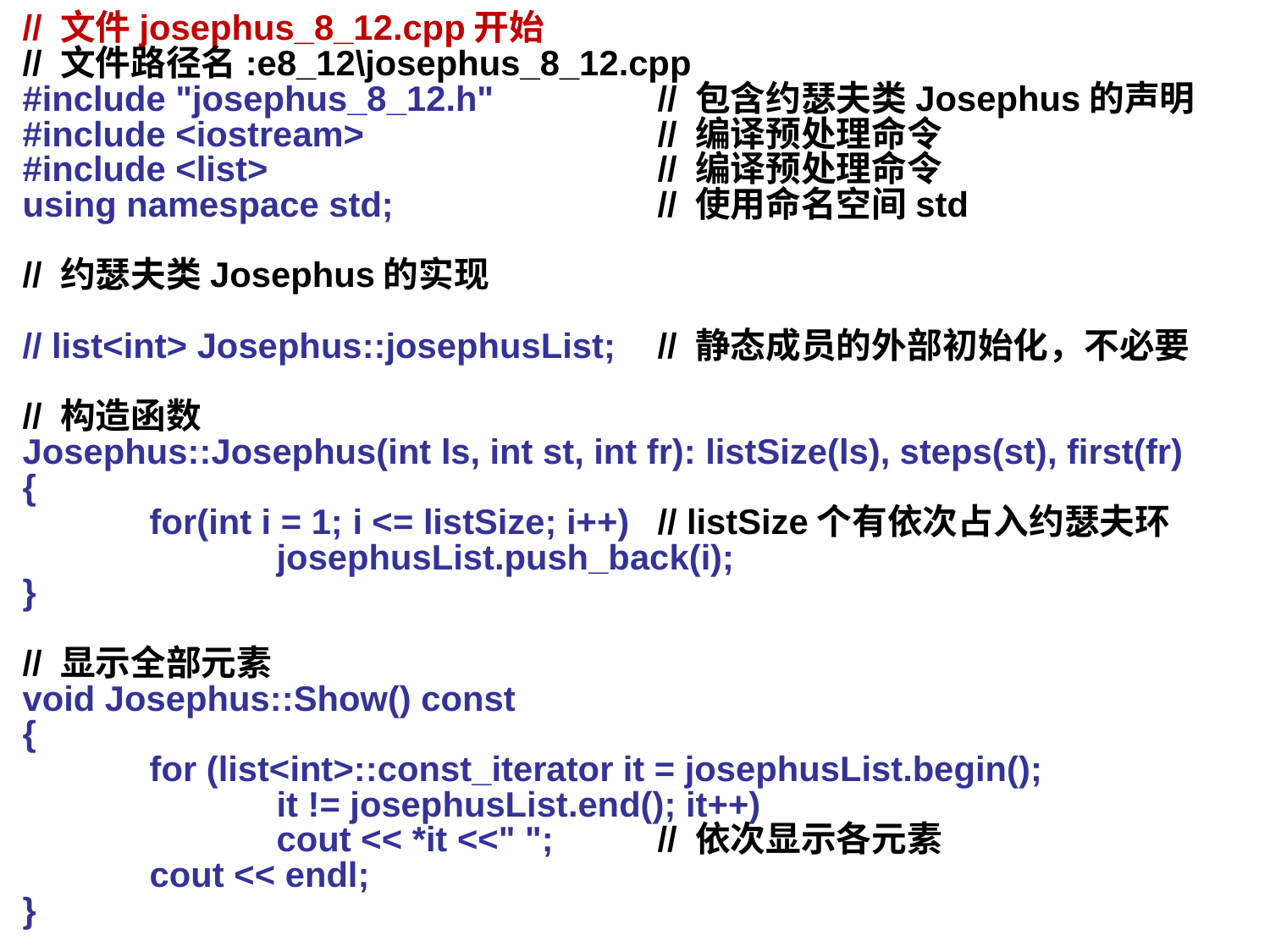

// 文件josephus_8_12.cpp开始
// 文件路径名:e8_12\josephus_8_12.cpp
#include "josephus_8_12.h"		// 包含约瑟夫类Josephus的声明
#include <iostream>               		// 编译预处理命令
#include <list>				// 编译预处理命令
using namespace std;			// 使用命名空间std

// 约瑟夫类Josephus的实现

// list<int> Josephus::josephusList;	// 静态成员的外部初始化，不必要

// 构造函数
Josephus::Josephus(int ls, int st, int fr): listSize(ls), steps(st), first(fr)
{
	for(int i = 1; i <= listSize; i++)	// listSize个有依次占入约瑟夫环
		josephusList.push_back(i);
}

// 显示全部元素
void Josephus::Show() const
{
	for (list<int>::const_iterator it = josephusList.begin();
		it != josephusList.end(); it++)
		cout << *it <<" ";	// 依次显示各元素
	cout << endl;
}